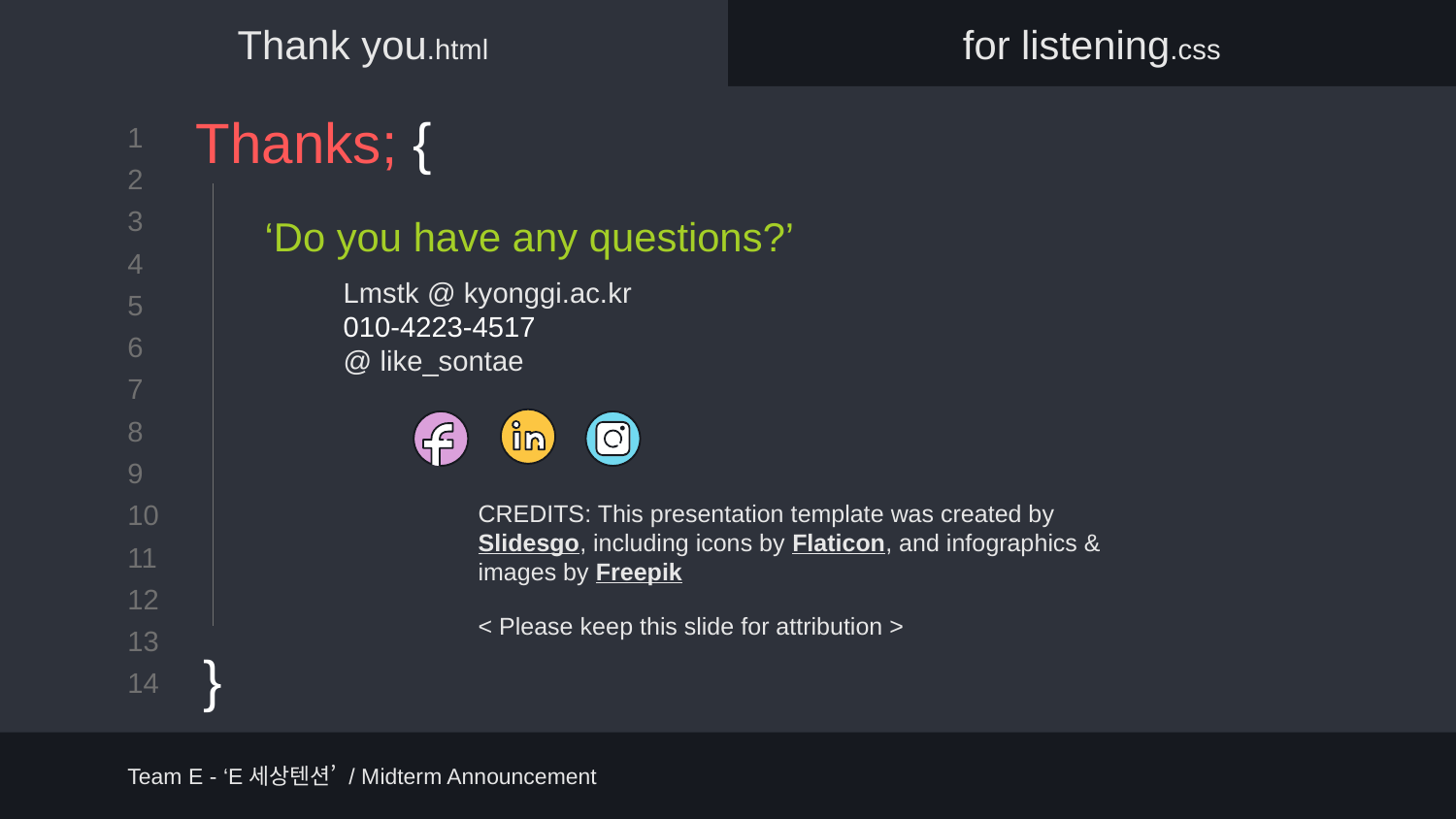

Thank you.html
for listening.css
# Thanks; {
}
‘Do you have any questions?’
Lmstk @ kyonggi.ac.kr
010-4223-4517
@ like_sontae

< Please keep this slide for attribution >
Team E - ‘E세상텐션’ / Midterm Announcement